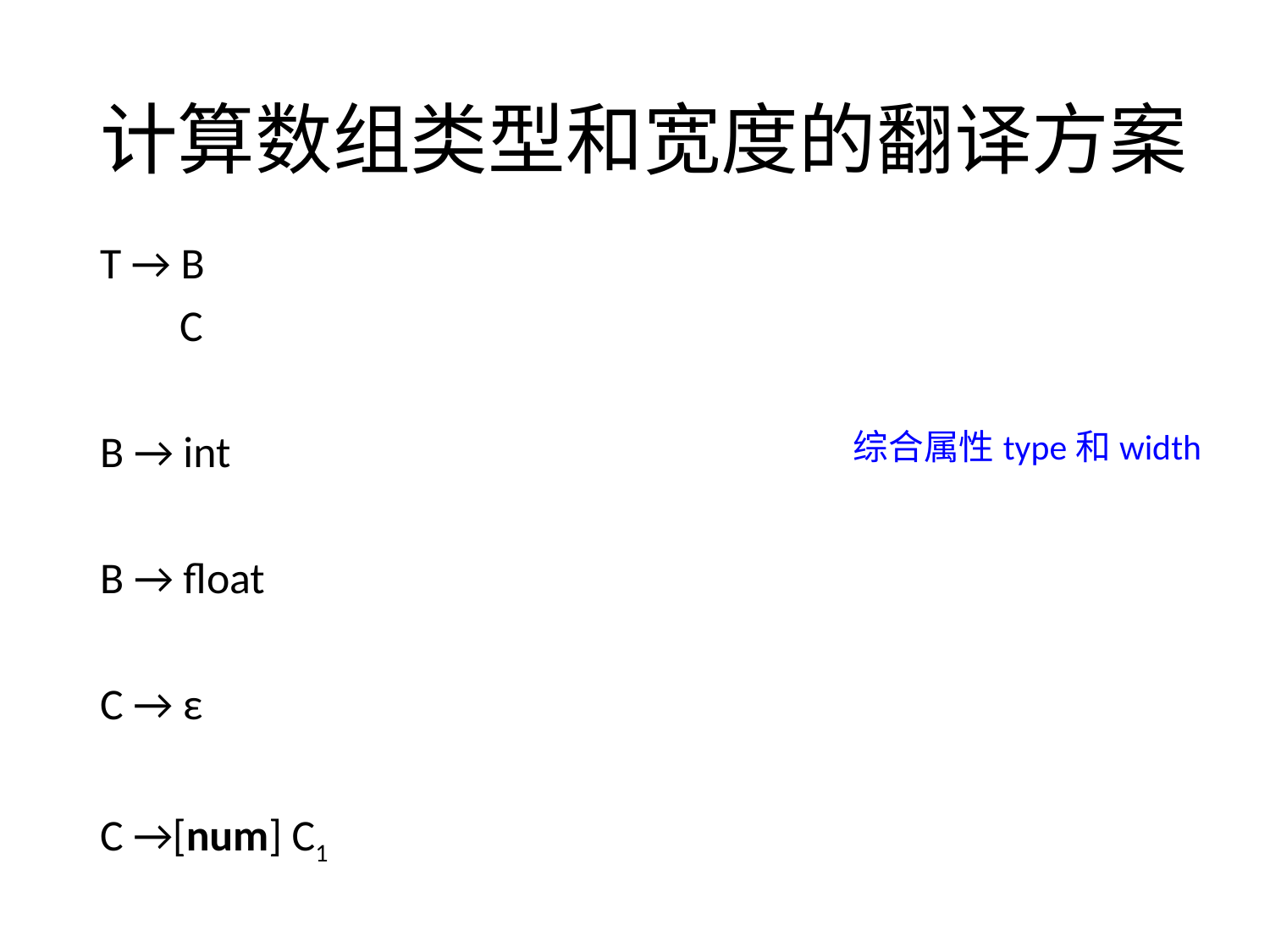

# 计算数组类型和宽度的翻译方案
T → B
        C

B → int

B → float

C → ε

C →[num] C1

综合属性type和width